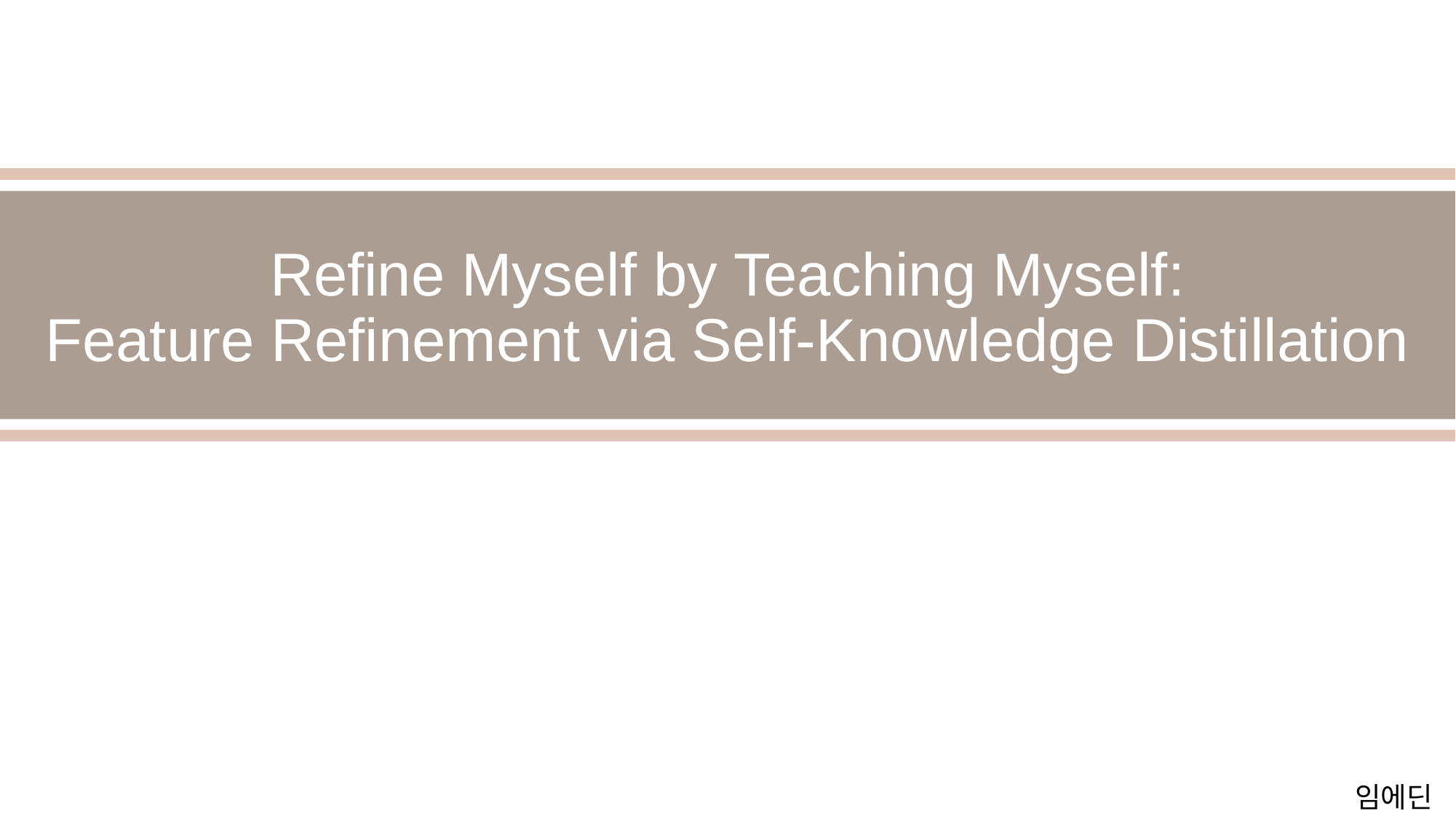

# Refine Myself by Teaching Myself: Feature Refinement via Self-Knowledge Distillation

임에딘